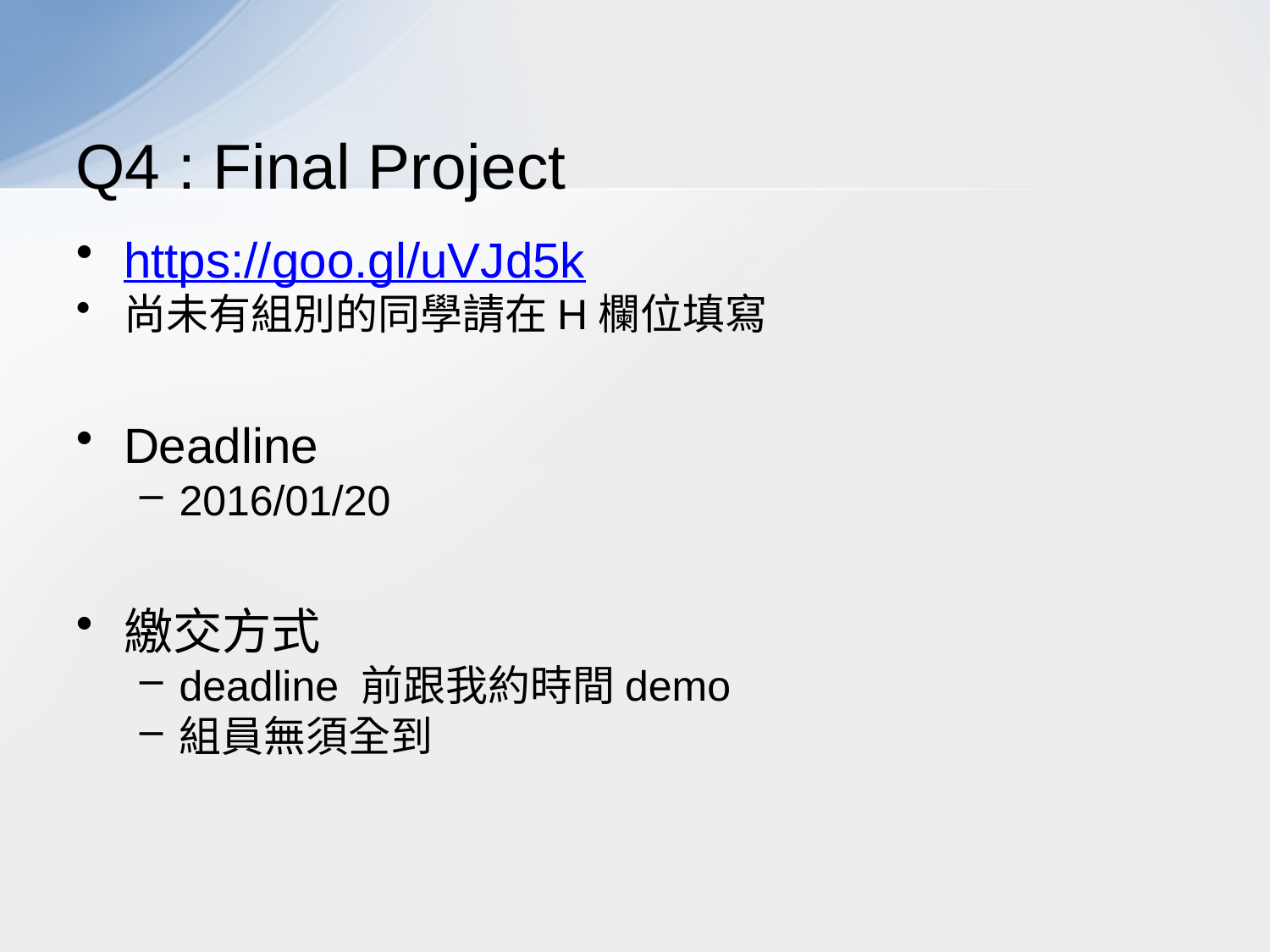

# Q4 : Final Project
https://goo.gl/uVJd5k
尚未有組別的同學請在H欄位填寫

Deadline
2016/01/20

繳交方式
deadline 前跟我約時間demo
組員無須全到